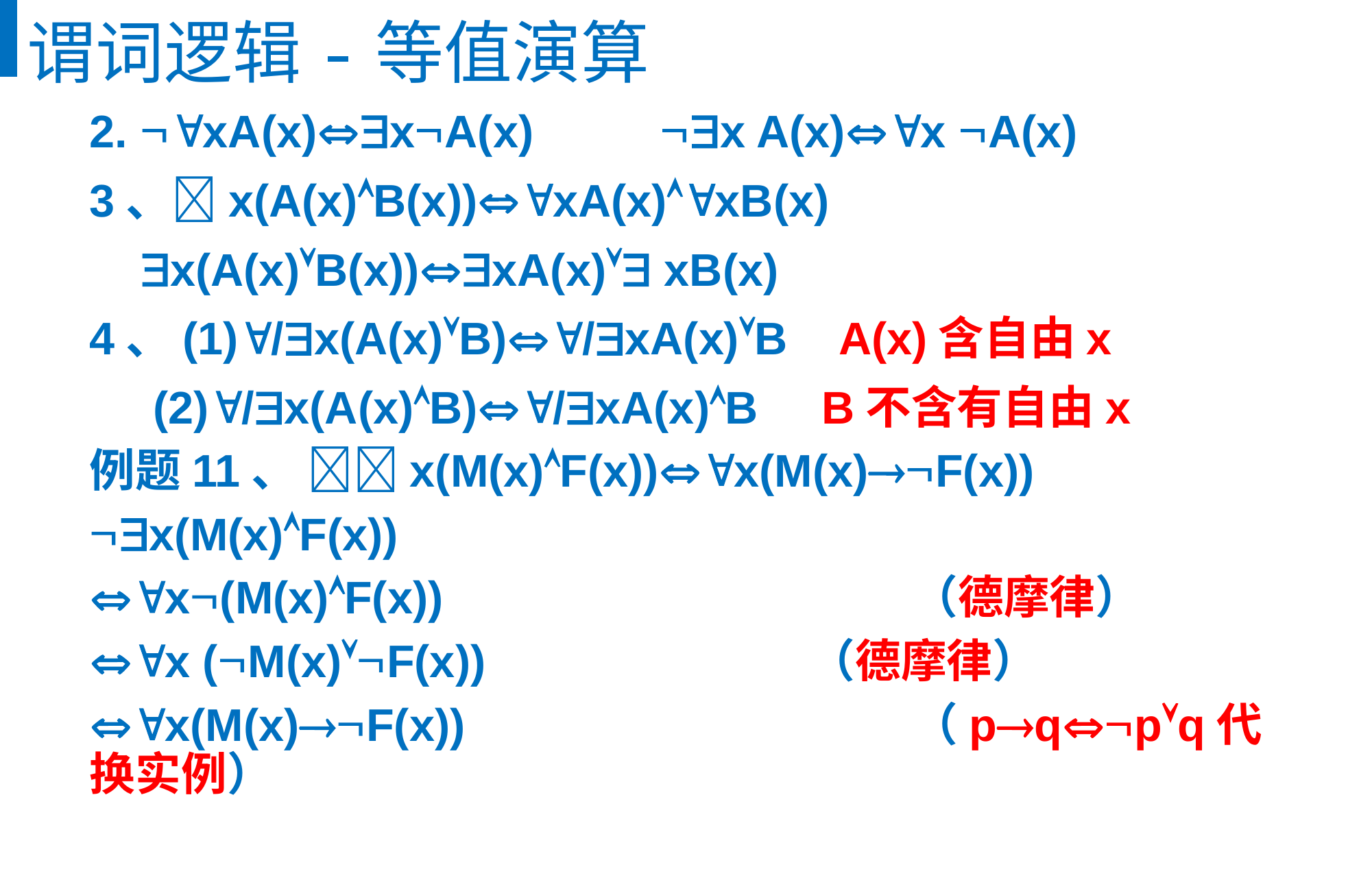

谓词逻辑-等值演算
2. ¬∀xA(x)⇔∃x¬A(x)          ¬∃x A(x)⇔∀x ¬A(x)
3、∀x(A(x)∧B(x))⇔∀xA(x)∧∀xB(x)
    ∃x(A(x)∨B(x))⇔∃xA(x)∨∃ xB(x)
4、(1)∀/∃x(A(x)∨B)⇔∀/∃xA(x)∨B    A(x)含自由x
     (2)∀/∃x(A(x)∧B)⇔∀/∃xA(x)∧B     B不含有自由x
例题11、 ¬∃x(M(x)∧F(x))⇔∀x(M(x)→¬F(x))
¬∃x(M(x)∧F(x))
⇔∀x¬(M(x)∧F(x))					（德摩律）
⇔∀x (¬M(x)∨¬F(x))			 	（德摩律）
⇔∀x(M(x)→¬F(x))   				（p→q⇔¬p∨q代换实例）